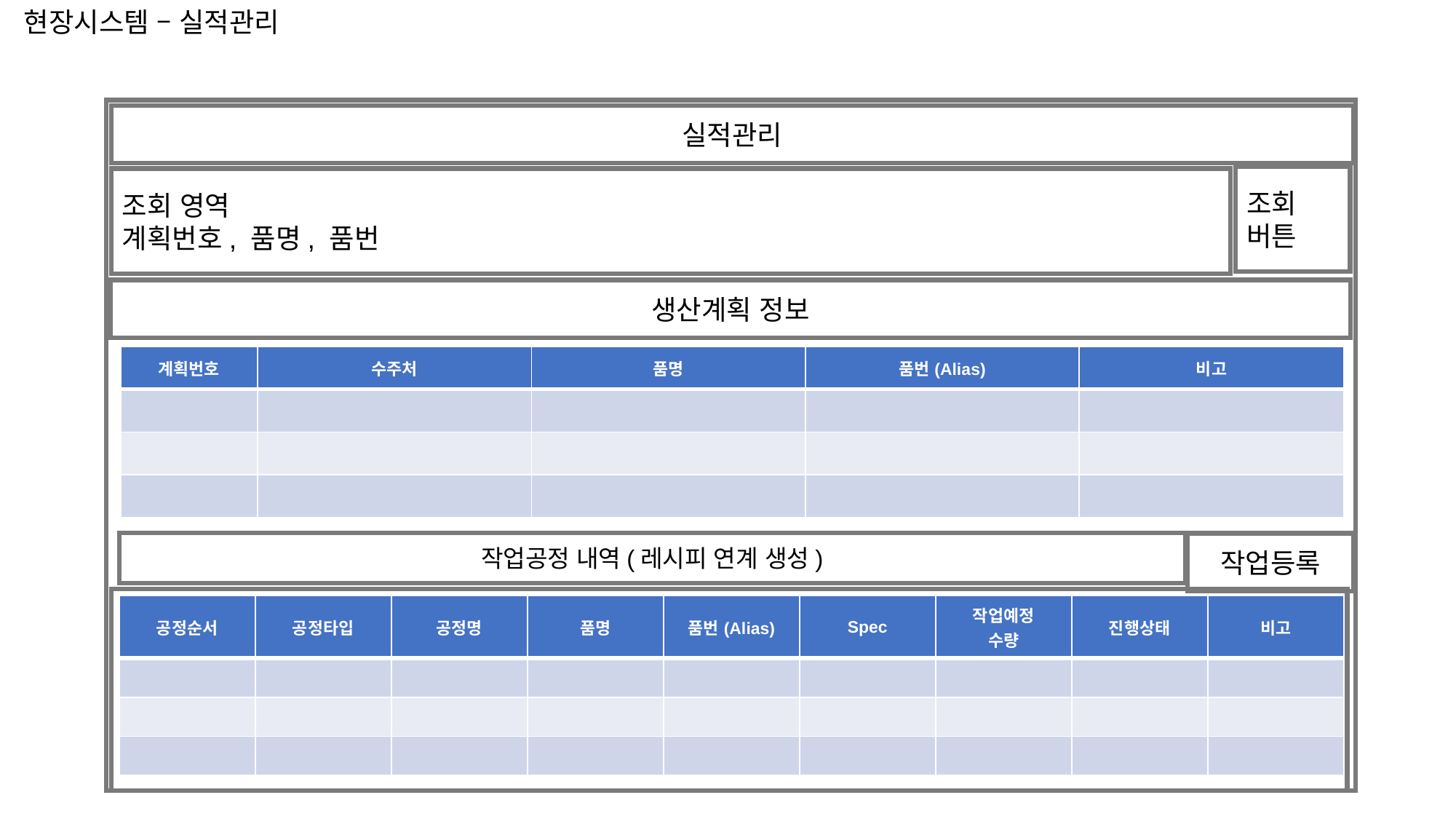

현장시스템 – 실적관리

실적관리
조회
버튼
조회 영역
계획번호, 품명, 품번
생산계획 정보
| 계획번호 | 수주처 | 품명 | 품번(Alias) | 비고 |
| --- | --- | --- | --- | --- |
|  |  |  |  |  |
|  |  |  |  |  |
|  |  |  |  |  |
작업공정 내역(레시피 연계 생성)
작업등록

| 공정순서 | 공정타입 | 공정명 | 품명 | 품번(Alias) | Spec | 작업예정 수량 | 진행상태 | 비고 |
| --- | --- | --- | --- | --- | --- | --- | --- | --- |
|  |  |  |  |  |  |  |  |  |
|  |  |  |  |  |  |  |  |  |
|  |  |  |  |  |  |  |  |  |